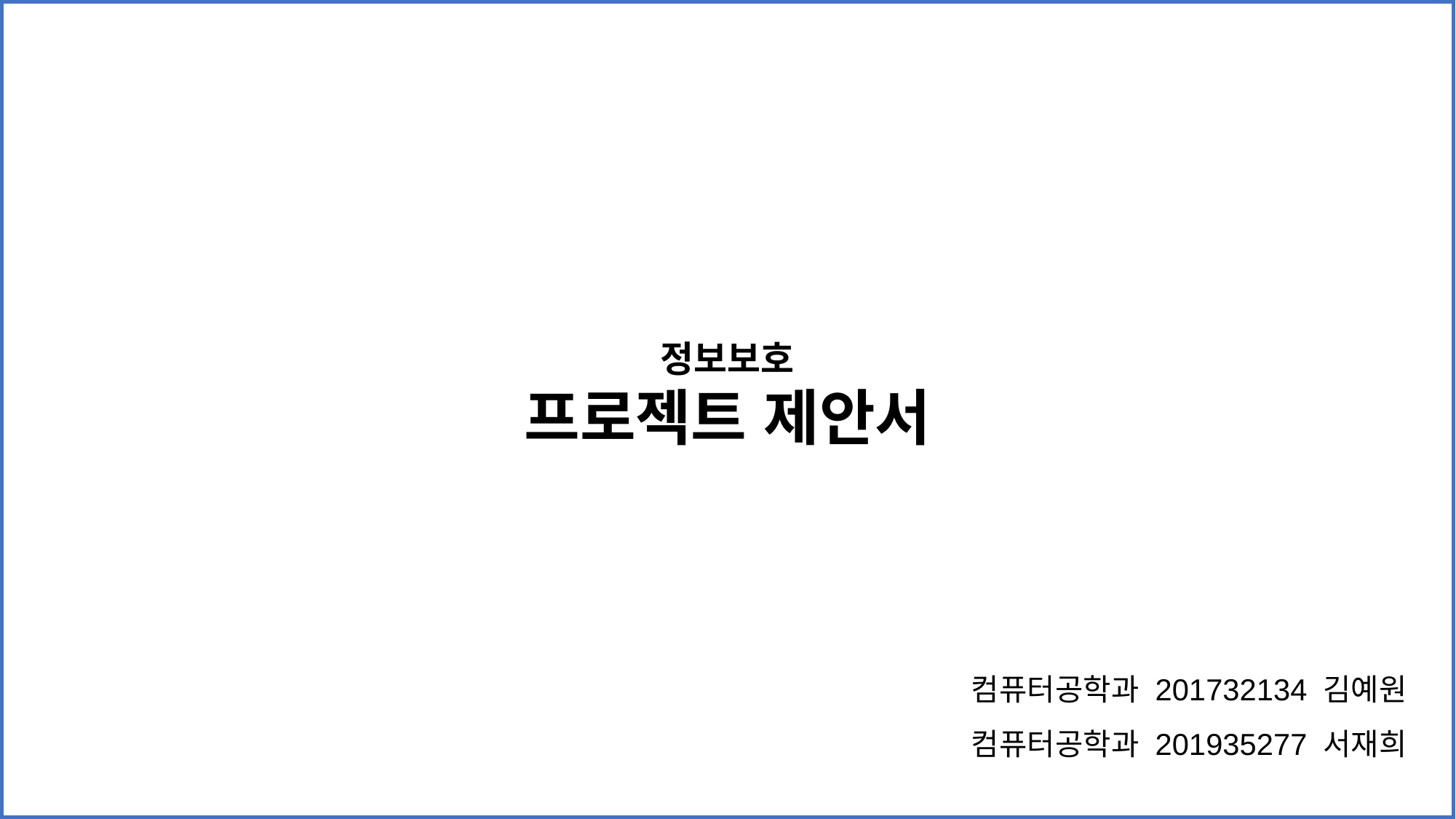

정보보호
프로젝트 제안서
컴퓨터공학과 201732134 김예원
컴퓨터공학과 201935277 서재희